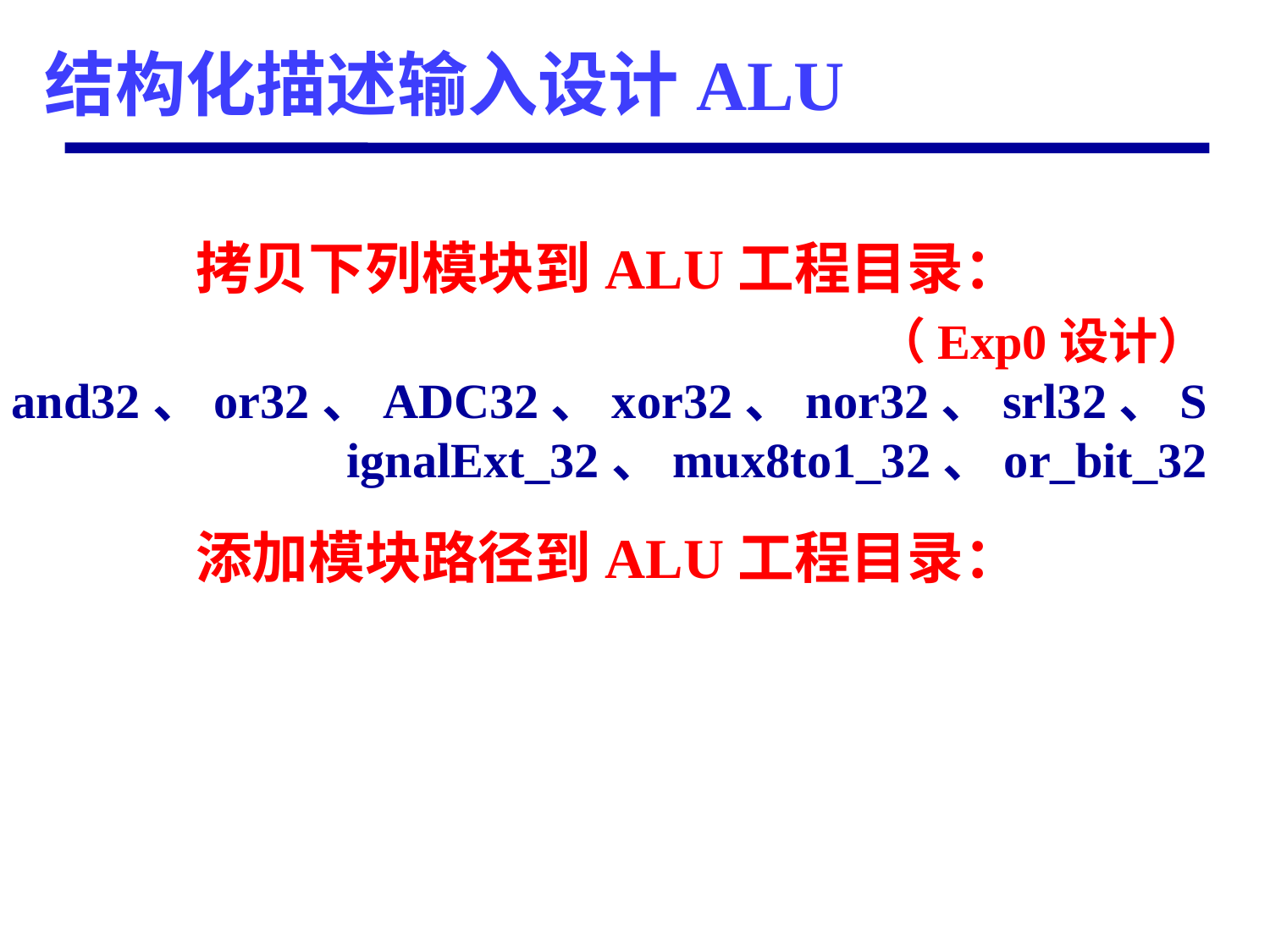

# 结构化描述输入设计ALU
拷贝下列模块到ALU工程目录：
（Exp0设计）
and32、or32、ADC32、xor32、nor32、srl32、SignalExt_32、mux8to1_32、or_bit_32
添加模块路径到ALU工程目录：